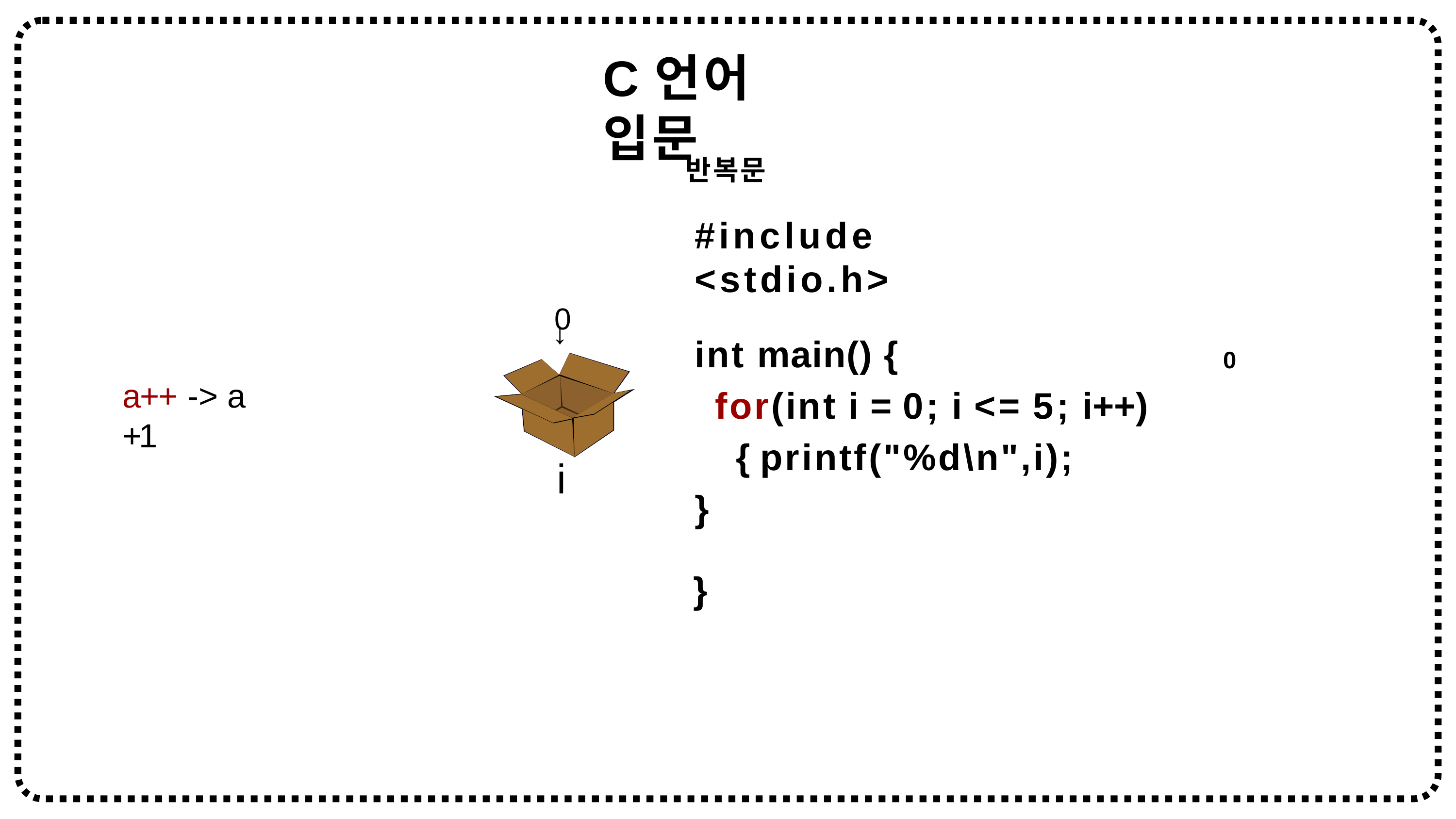

# C언어 입문
반복문

#include <stdio.h>
0
↓
int main() {
for(int i = 0; i <= 5; i++){ printf("%d\n",i);
}

}
0

a++ -> a +1
i